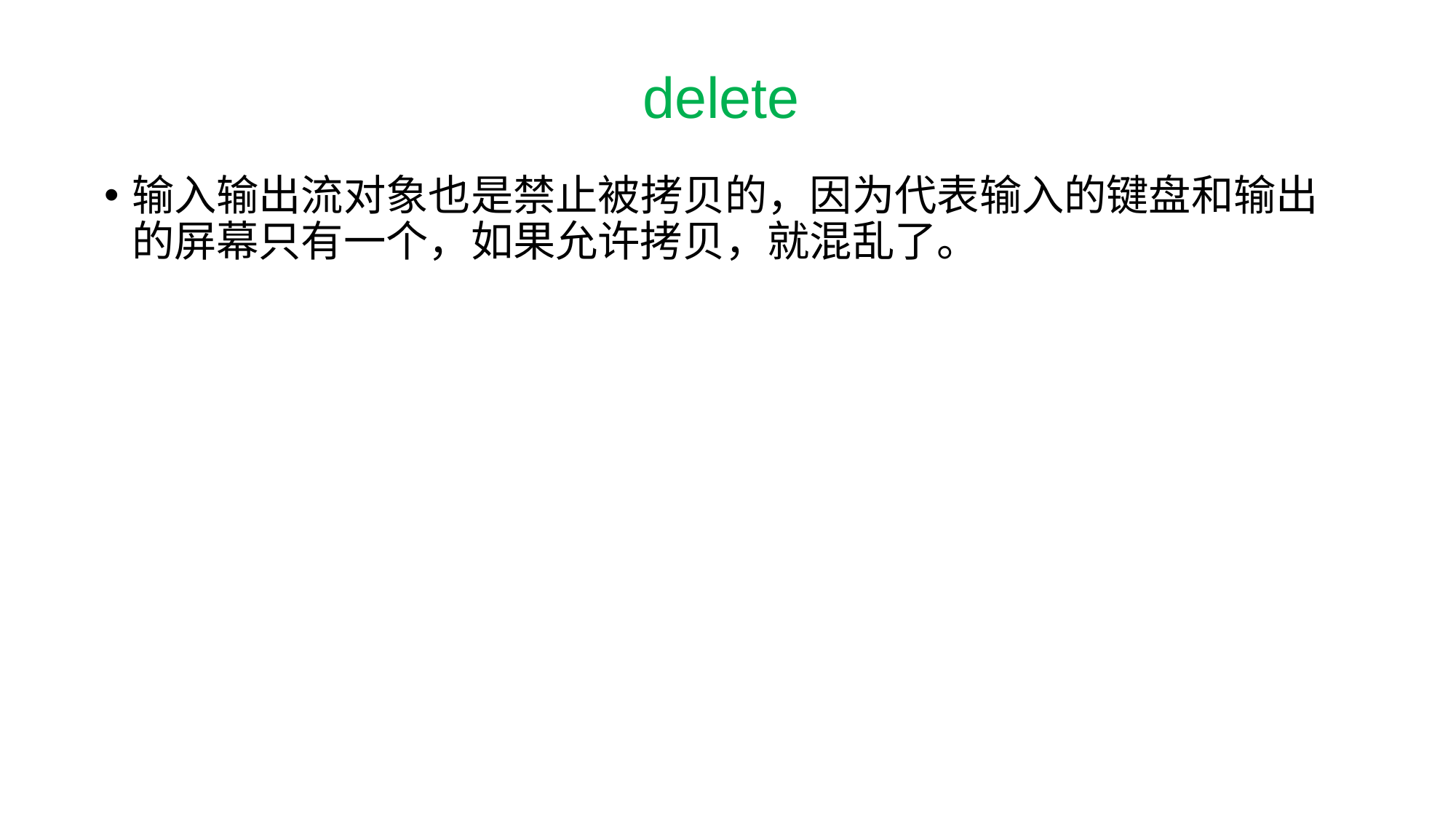

# delete
输入输出流对象也是禁止被拷贝的，因为代表输入的键盘和输出的屏幕只有一个，如果允许拷贝，就混乱了。